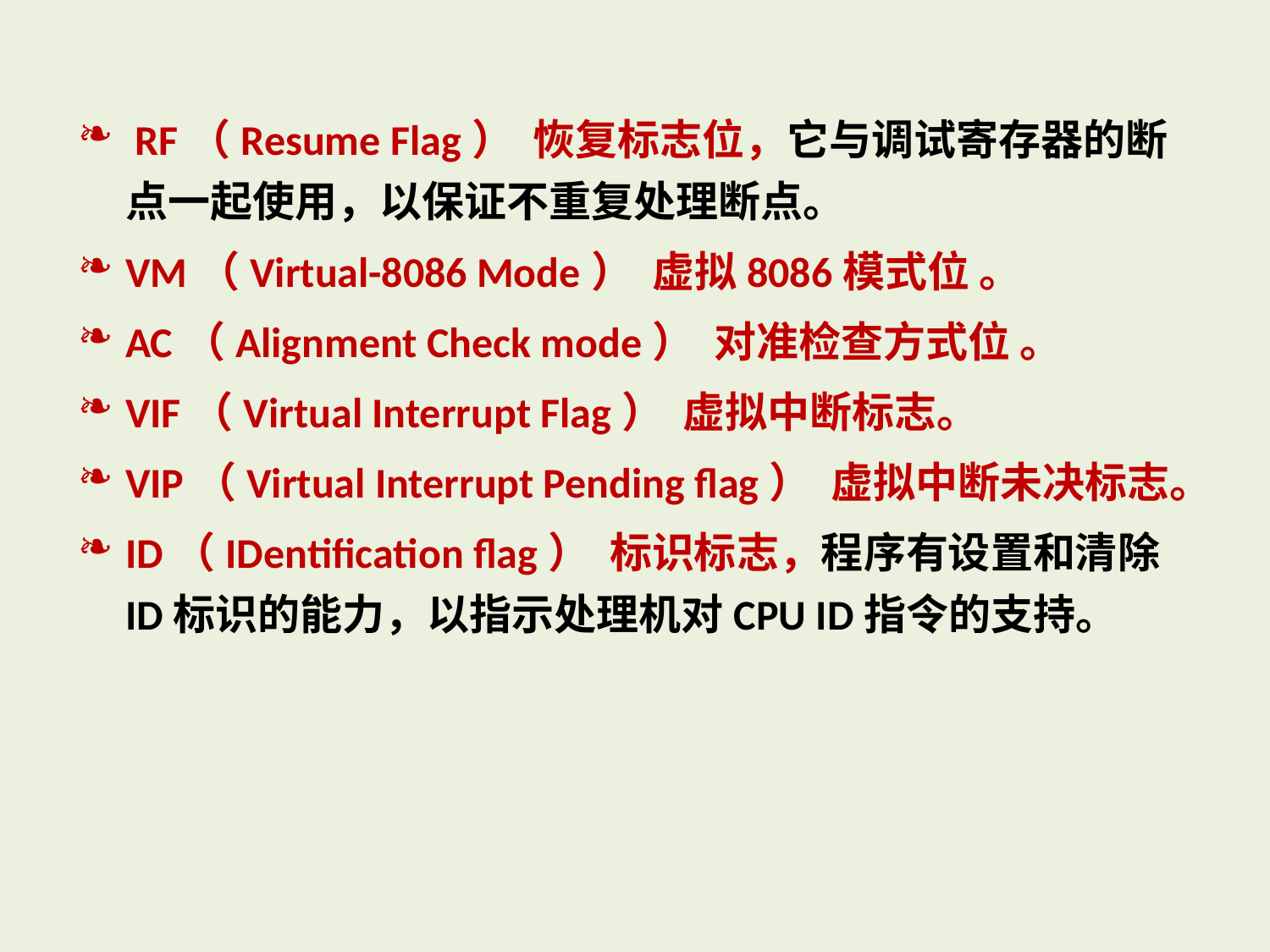

RF（Resume Flag）  恢复标志位，它与调试寄存器的断点一起使用，以保证不重复处理断点。
VM（Virtual-8086 Mode）  虚拟8086模式位 。
AC（Alignment Check mode）  对准检查方式位 。
VIF（Virtual Interrupt Flag）  虚拟中断标志。
VIP（Virtual Interrupt Pending flag）  虚拟中断未决标志。
ID（IDentification flag）  标识标志，程序有设置和清除ID标识的能力，以指示处理机对CPU ID指令的支持。
34